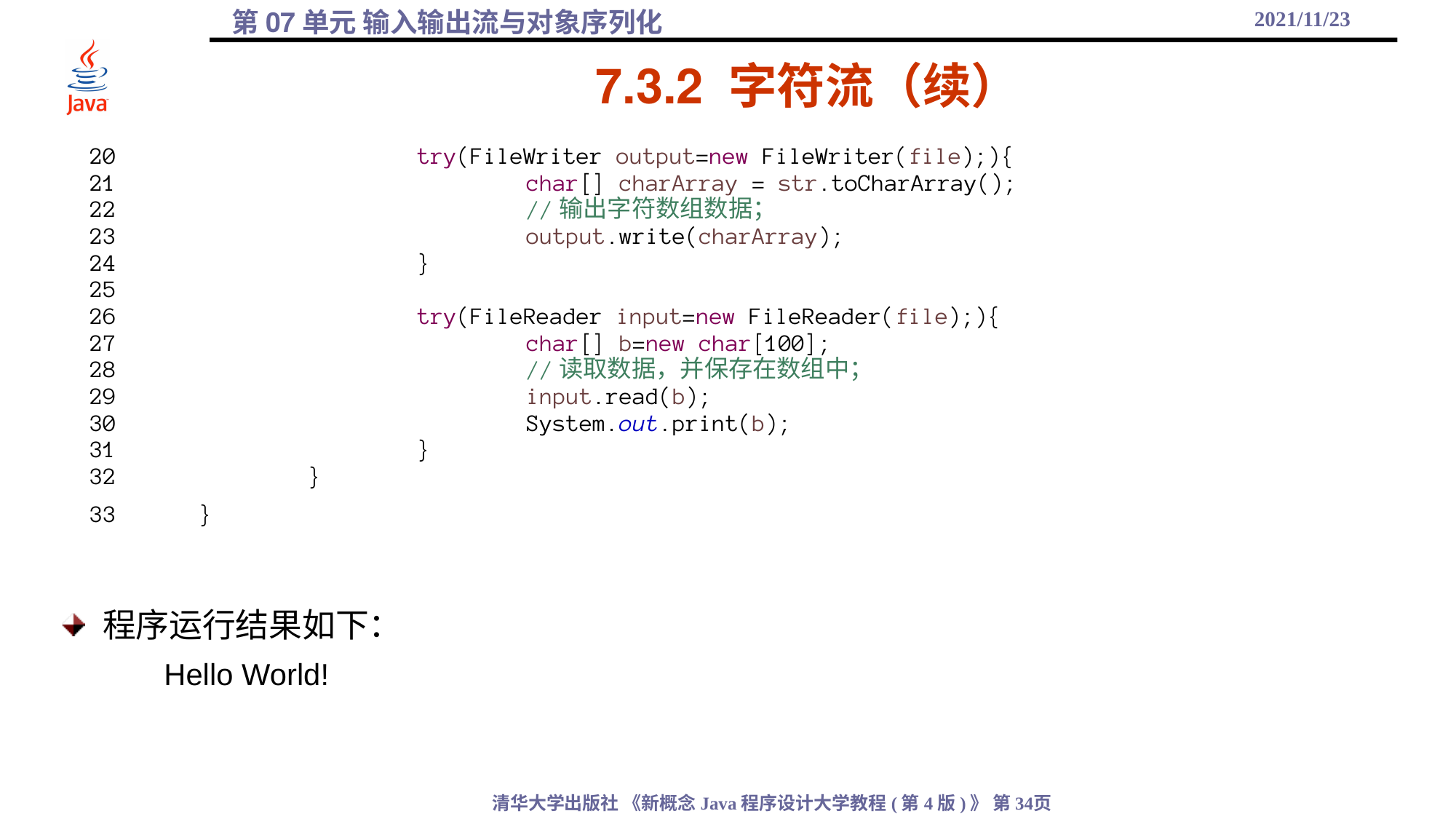

2021/11/23
# 7.3.2 字符流（续）

20			try(FileWriter output=new FileWriter(file);){
21				char[] charArray = str.toCharArray();
22				//输出字符数组数据；
23				output.write(charArray);
24			}
25
26			try(FileReader input=new FileReader(file);){
27				char[] b=new char[100];
28				//读取数据，并保存在数组中；
29				input.read(b);
30				System.out.print(b);
31			}
32		}
33	}
程序运行结果如下：
Hello World!